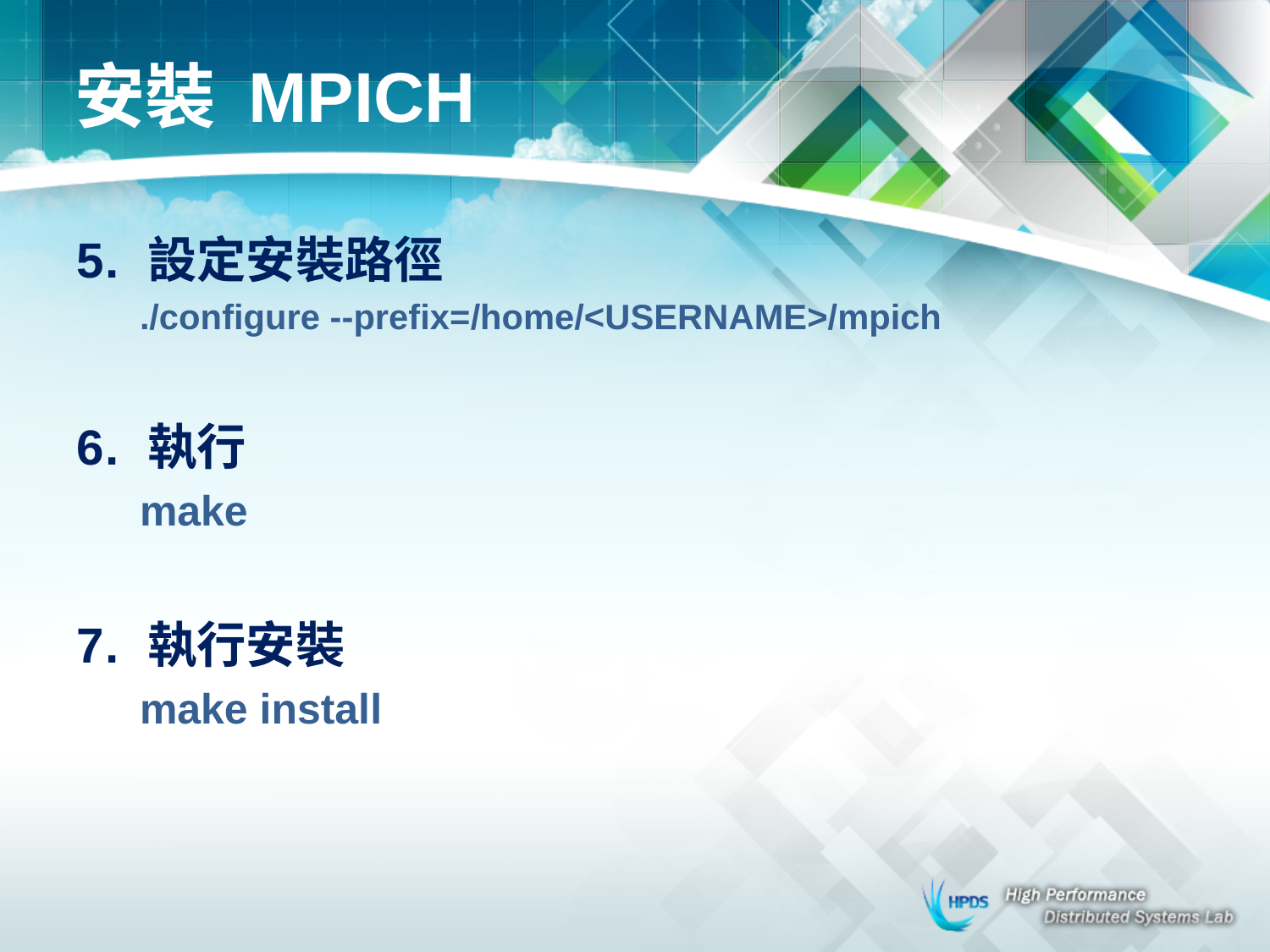

# 安裝 MPICH
設定安裝路徑
./configure --prefix=/home/<USERNAME>/mpich

執行
make

執行安裝
make install